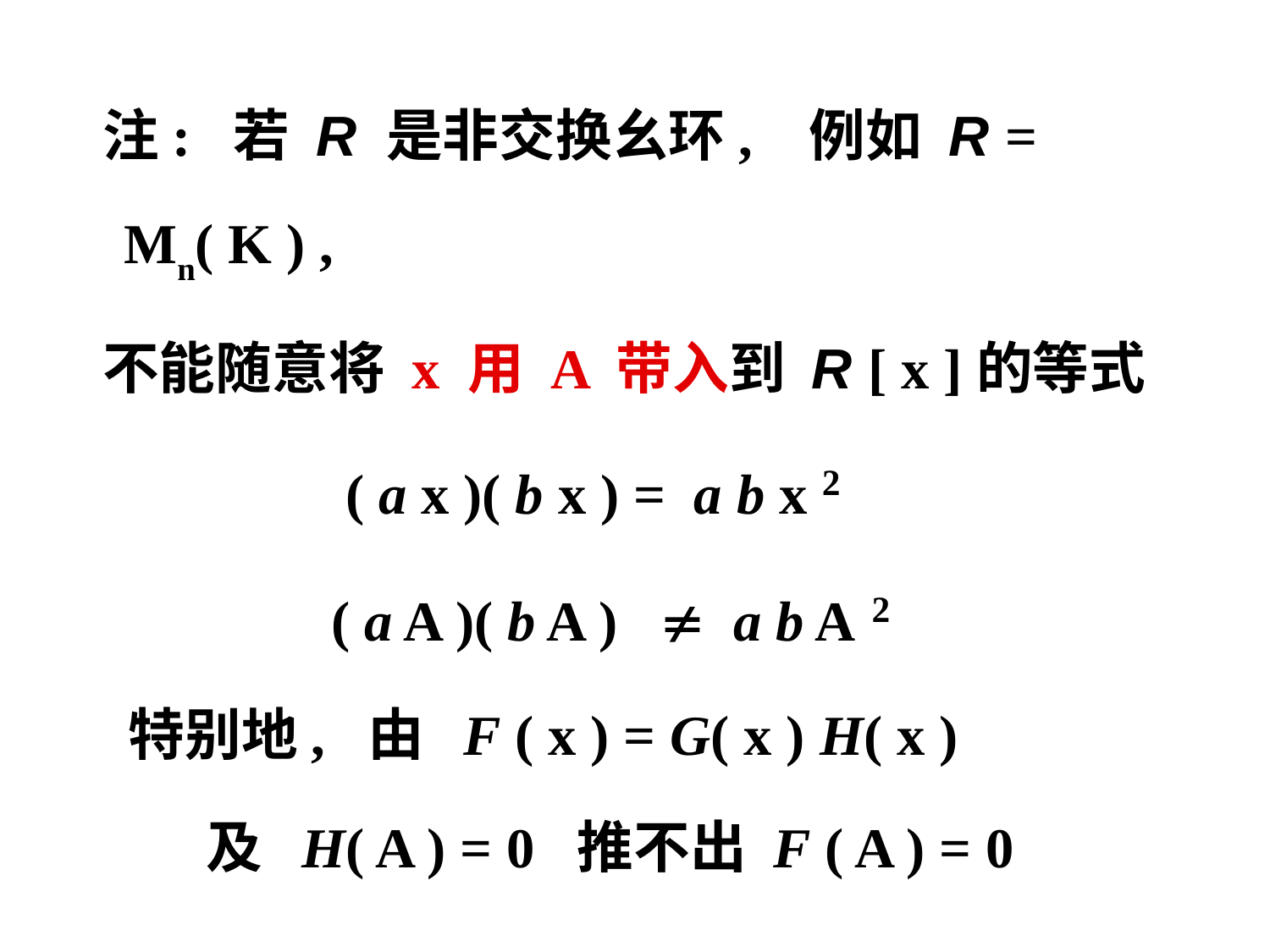

注:  若 R 是非交换幺环,   例如 R = Mn( K ) ,
 不能随意将 x 用 A 带入到 R [ x ]的等式
                   ( a x )( b x ) =  a b x 2
                  ( a A )( b A )   ≠  a b A 2
   特别地,  由  F ( x ) = G( x ) H( x )
         及  H( A ) = 0  推不出 F ( A ) = 0